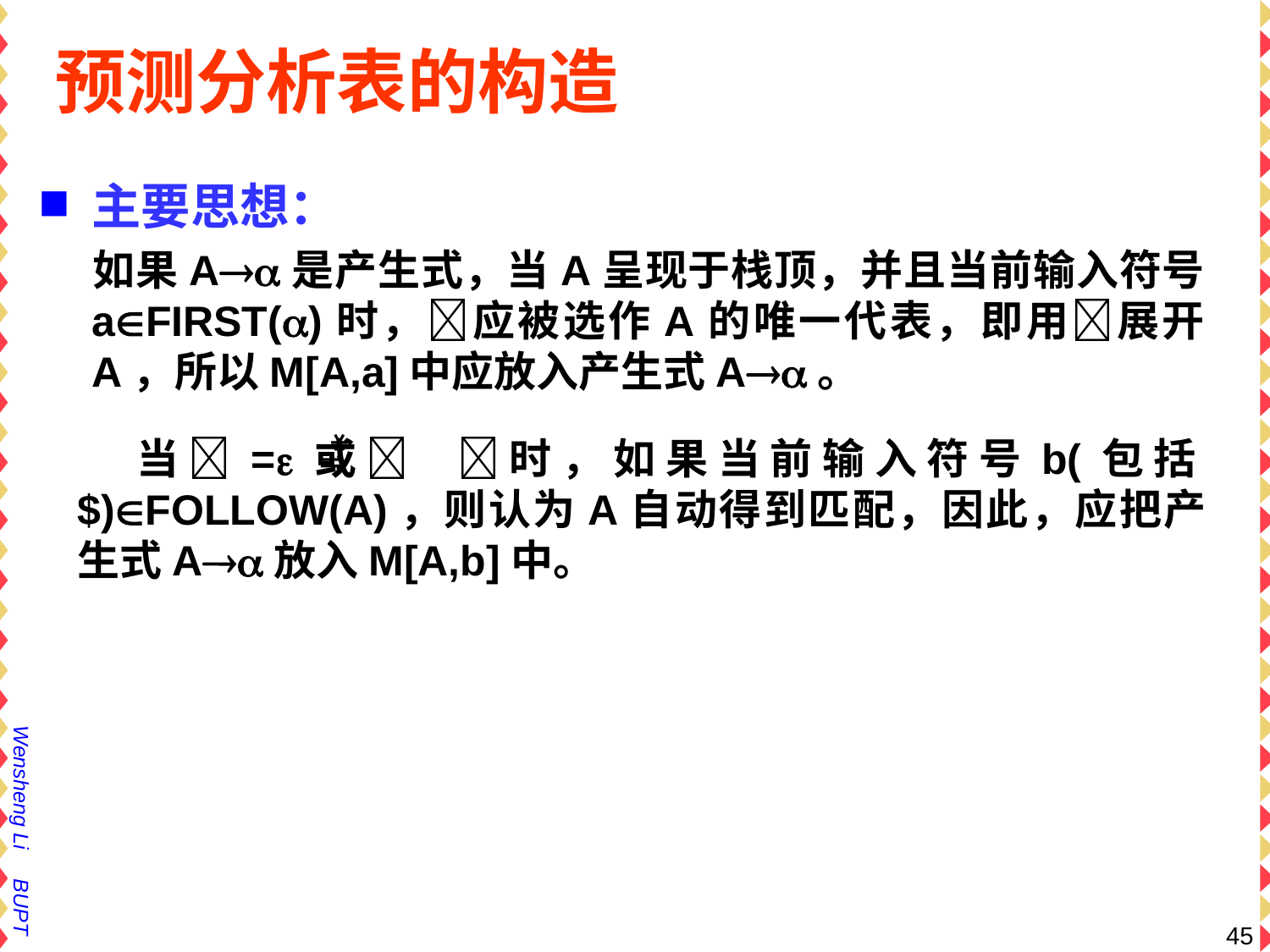

# 预测分析表的构造
主要思想：
     如果A→α是产生式，当A呈现于栈顶，并且当前输入符号a∈FIRST(α)时，α应被选作A的唯一代表，即用α展开A，所以M[A,a]中应放入产生式A→α。
*⇑
  当α=ε或α  ε时，如果当前输入符号b(包括$)∈FOLLOW(A)，则认为A自动得到匹配，因此，应把产生式A→α放入M[A,b]中。

45